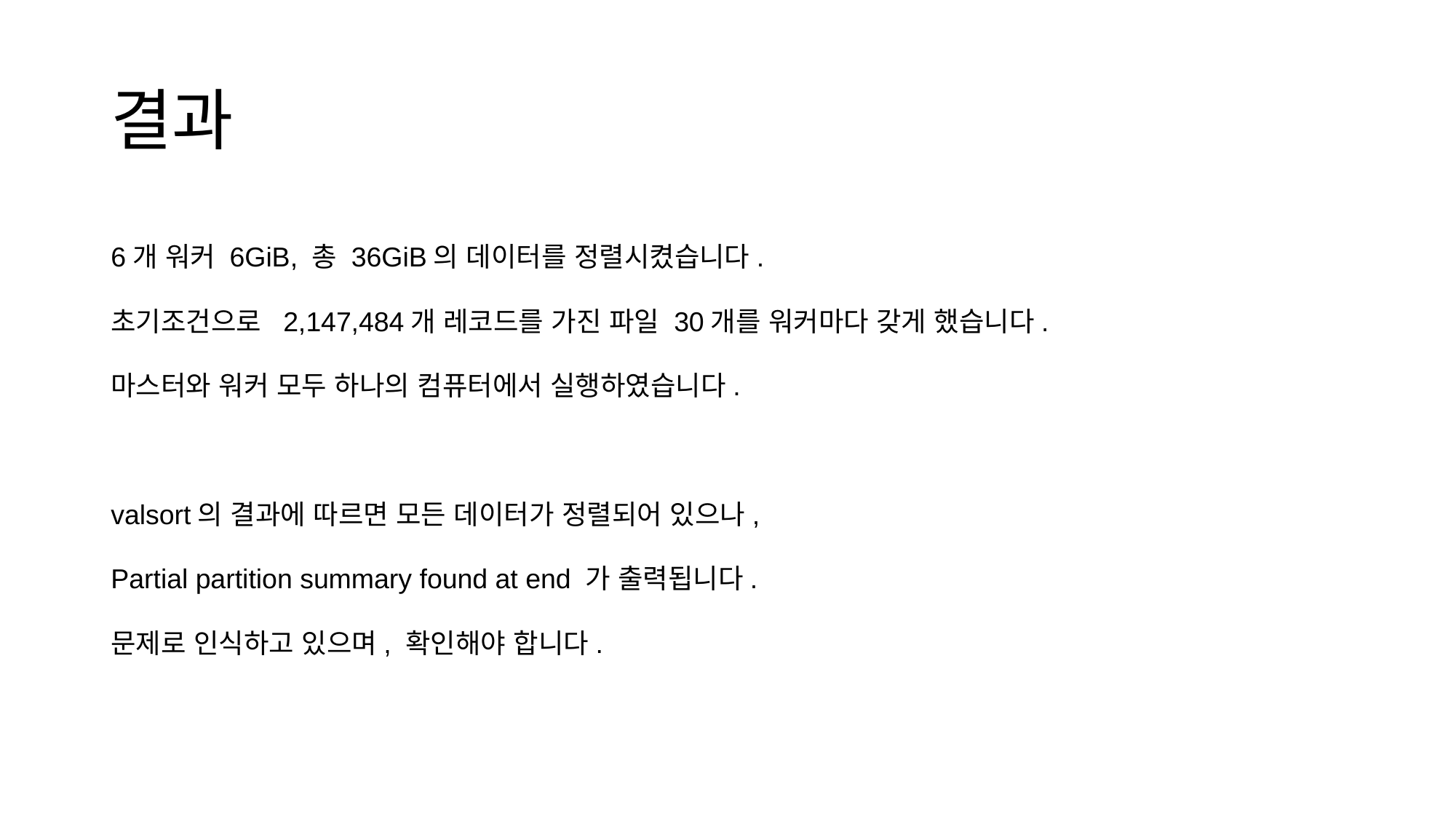

# 결과
6개 워커 6GiB, 총 36GiB의 데이터를 정렬시켰습니다.
초기조건으로  2,147,484개 레코드를 가진 파일 30개를 워커마다 갖게 했습니다.
마스터와 워커 모두 하나의 컴퓨터에서 실행하였습니다.

valsort의 결과에 따르면 모든 데이터가 정렬되어 있으나,
Partial partition summary found at end 가 출력됩니다.
문제로 인식하고 있으며, 확인해야 합니다.